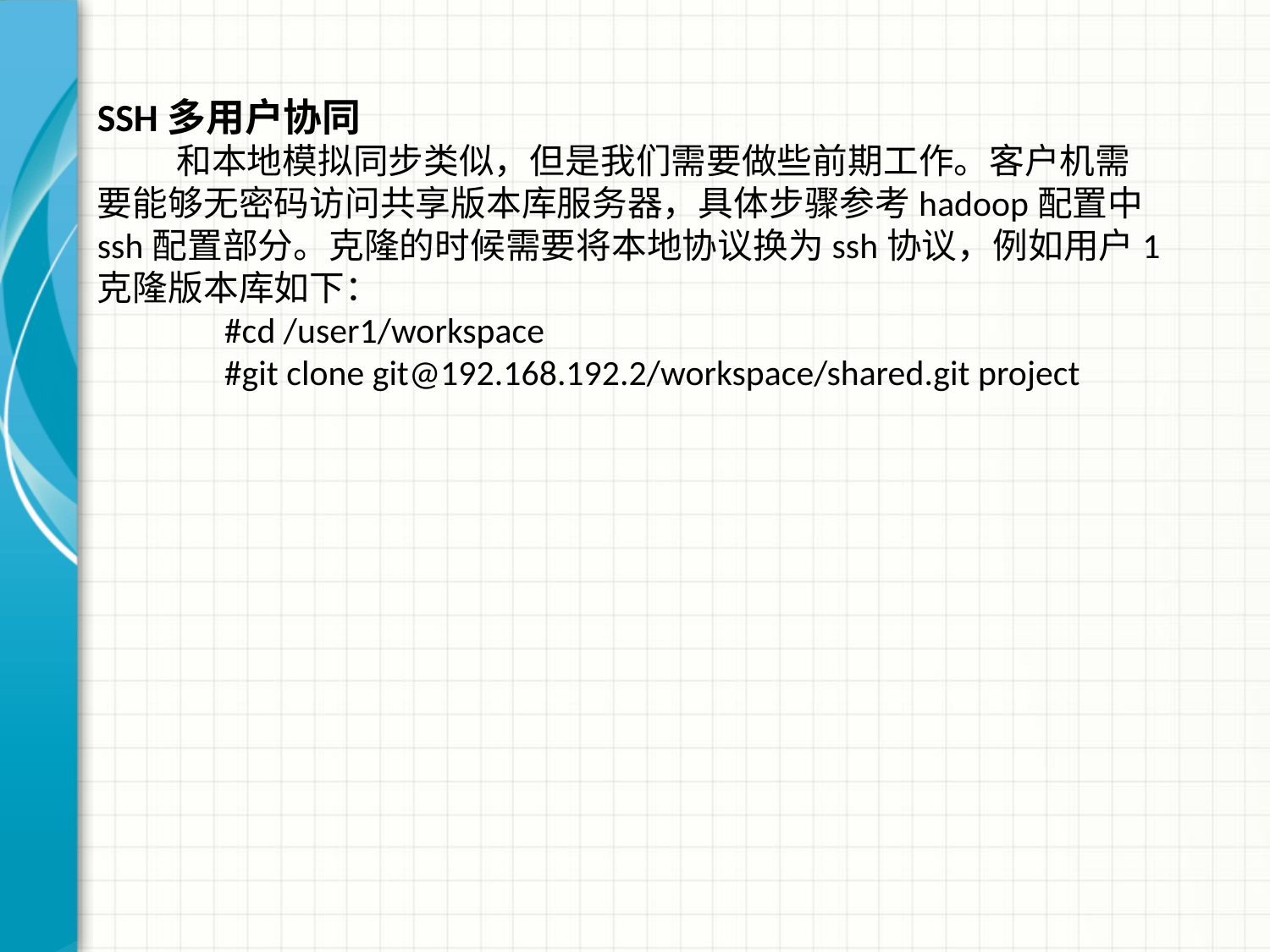

SSH多用户协同
         和本地模拟同步类似，但是我们需要做些前期工作。客户机需要能够无密码访问共享版本库服务器，具体步骤参考hadoop配置中ssh配置部分。克隆的时候需要将本地协议换为ssh协议，例如用户1克隆版本库如下：
	#cd /user1/workspace
	#git clone git@192.168.192.2/workspace/shared.git project